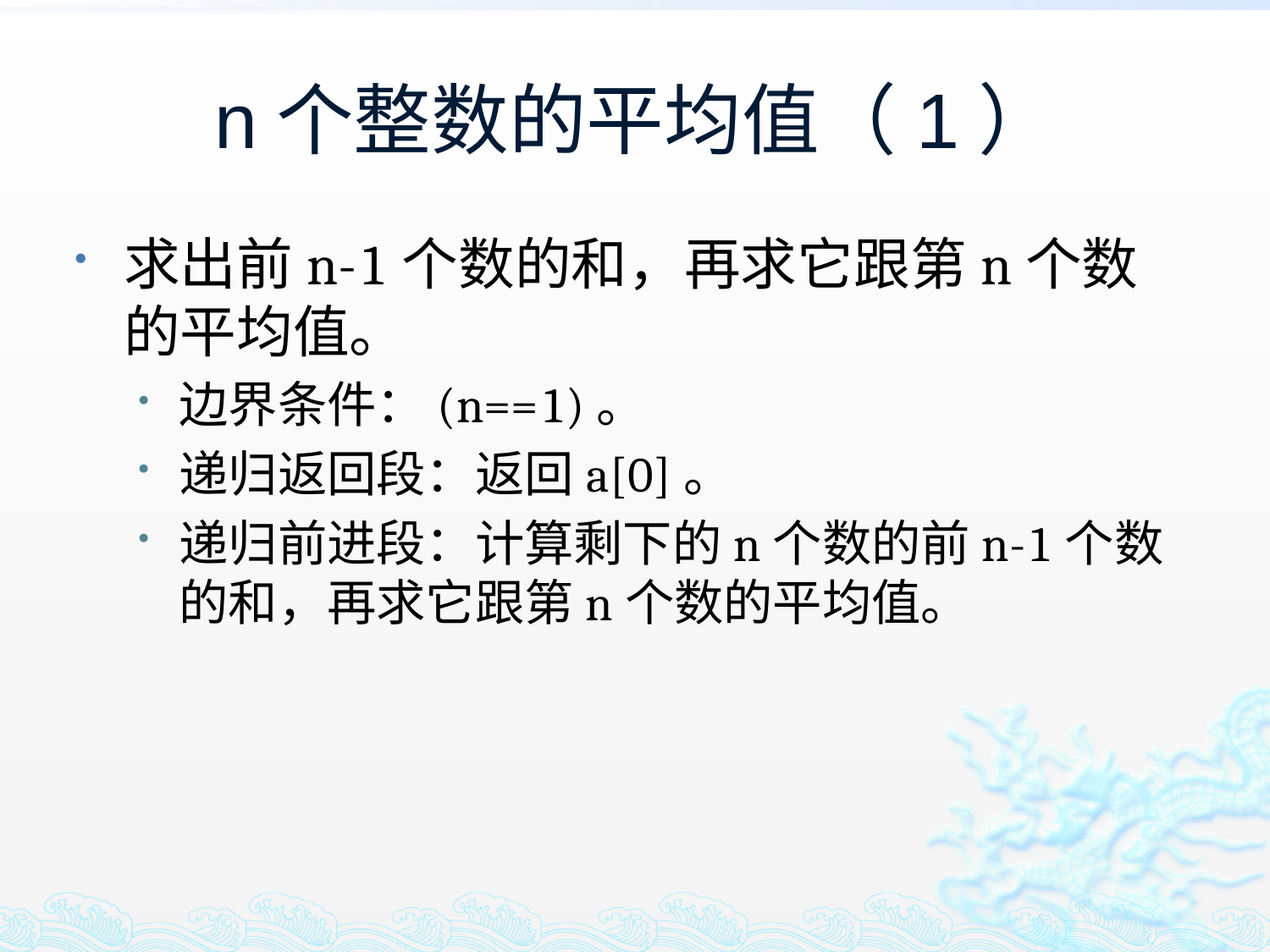

# n个整数的平均值（1）
求出前n-1个数的和，再求它跟第n个数的平均值。
边界条件：(n==1)。
递归返回段：返回a[0]。
递归前进段：计算剩下的n个数的前n-1个数的和，再求它跟第n个数的平均值。